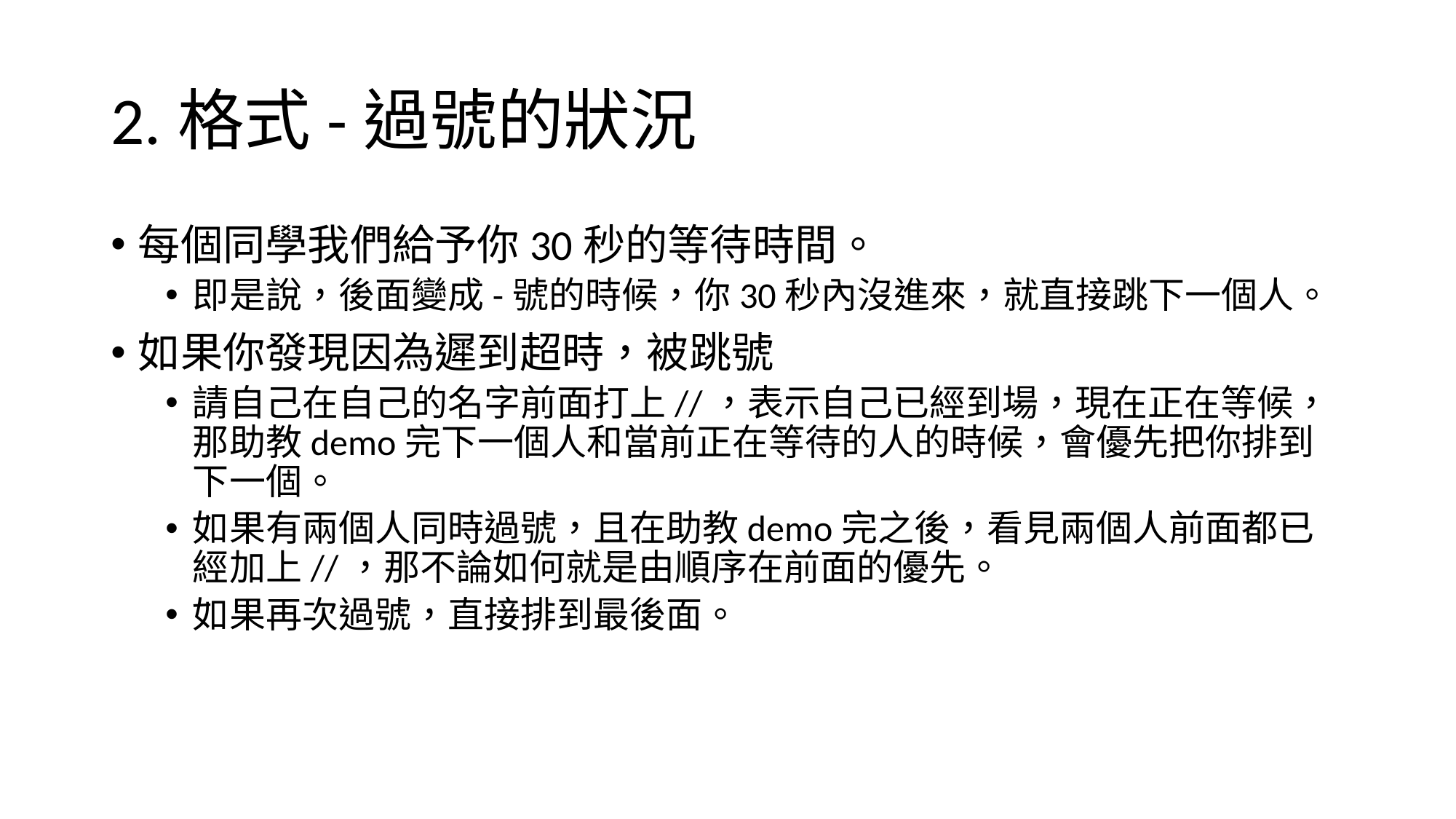

# 2.格式-過號的狀況
每個同學我們給予你30秒的等待時間。
即是說，後面變成-號的時候，你30秒內沒進來，就直接跳下一個人。
如果你發現因為遲到超時，被跳號
請自己在自己的名字前面打上//，表示自己已經到場，現在正在等候，那助教demo完下一個人和當前正在等待的人的時候，會優先把你排到下一個。
如果有兩個人同時過號，且在助教demo完之後，看見兩個人前面都已經加上//，那不論如何就是由順序在前面的優先。
如果再次過號，直接排到最後面。